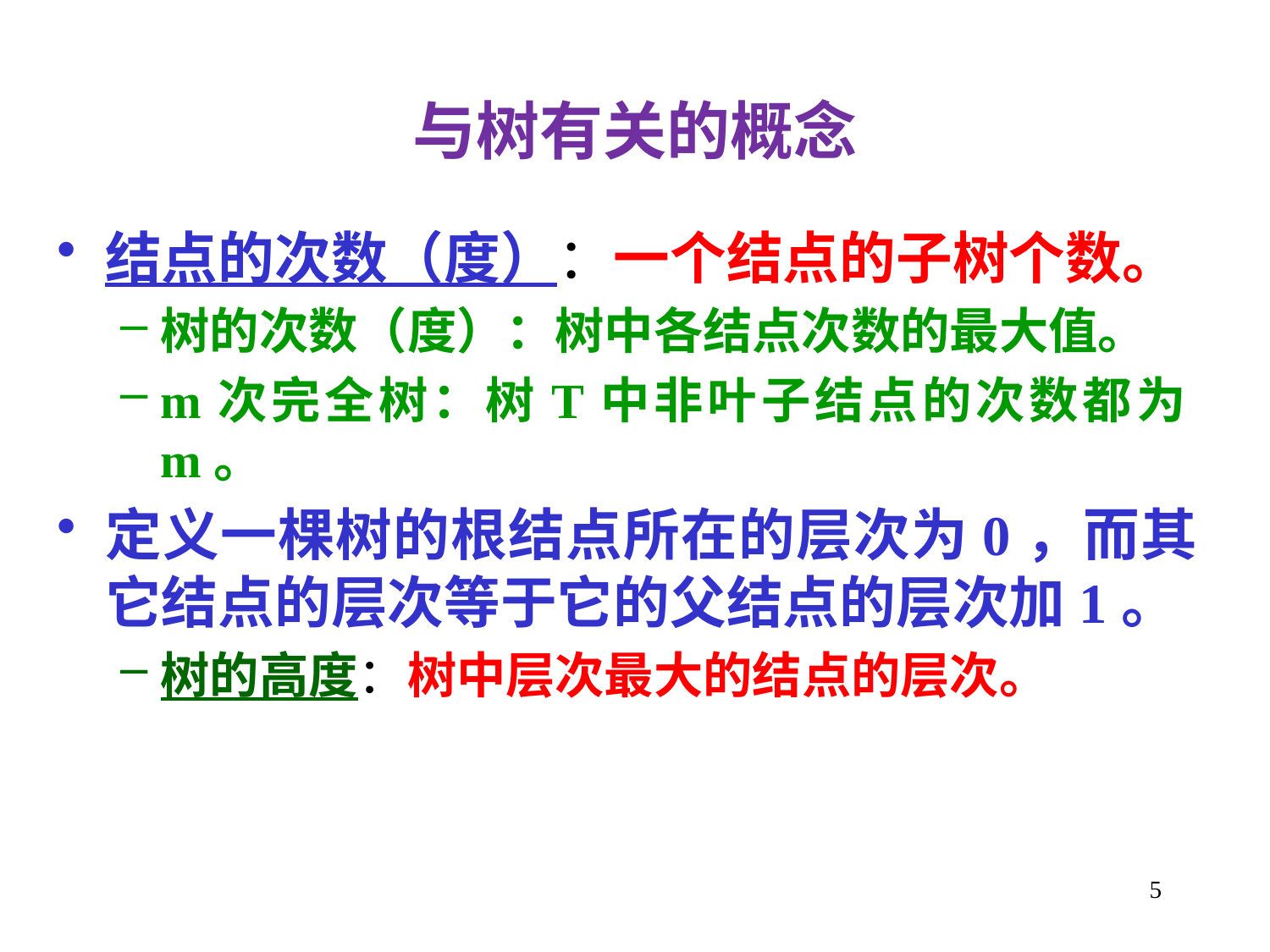

与树有关的概念
结点的次数（度）：一个结点的子树个数。
树的次数（度）：树中各结点次数的最大值。
m次完全树：树T中非叶子结点的次数都为m。
定义一棵树的根结点所在的层次为0，而其它结点的层次等于它的父结点的层次加1。
树的高度：树中层次最大的结点的层次。
5